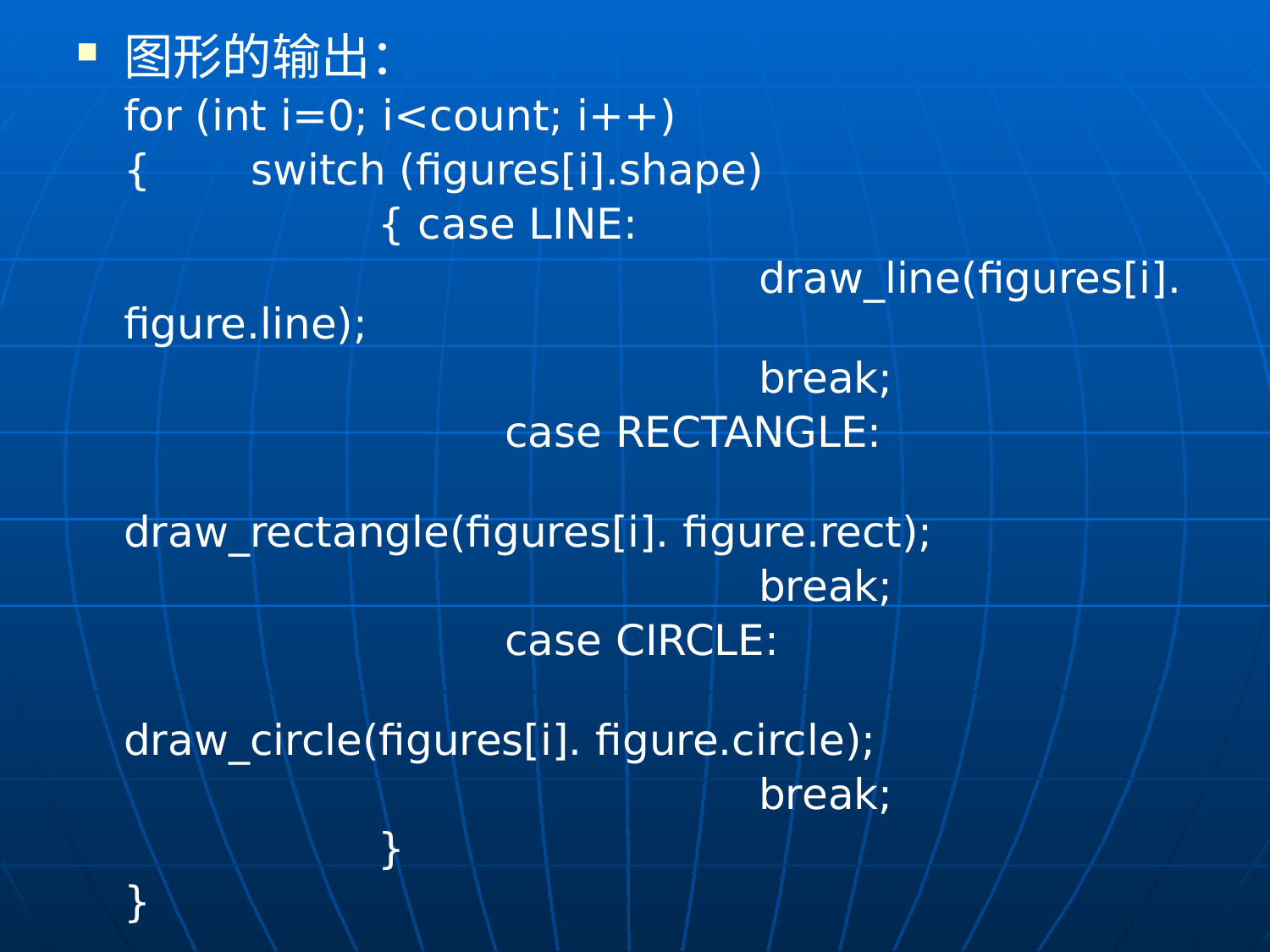

图形的输出：
	for (int i=0; i<count; i++)
	{	switch (figures[i].shape)
			{ case LINE:
						draw_line(figures[i]. figure.line);
						break;
				case RECTANGLE:
 						draw_rectangle(figures[i]. figure.rect);
						break;
				case CIRCLE:
 						draw_circle(figures[i]. figure.circle);
 						break;
 			}
	}